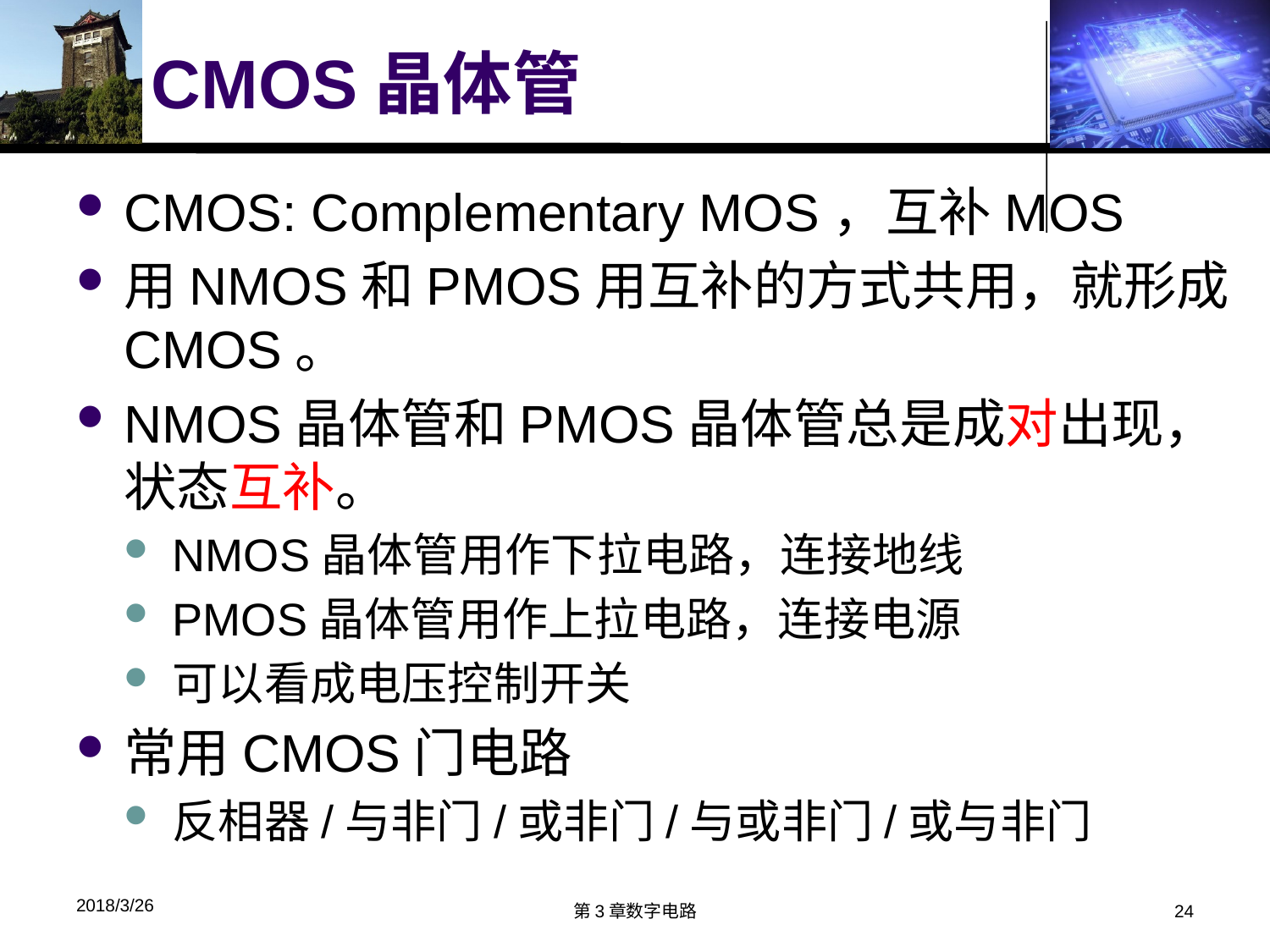

# CMOS晶体管
CMOS: Complementary MOS，互补MOS
用NMOS和PMOS用互补的方式共用，就形成CMOS。
NMOS晶体管和PMOS晶体管总是成对出现，状态互补。
NMOS晶体管用作下拉电路，连接地线
PMOS晶体管用作上拉电路，连接电源
可以看成电压控制开关
常用CMOS门电路
反相器/与非门/或非门/与或非门/或与非门

2018/3/26
第3章数字电路
24